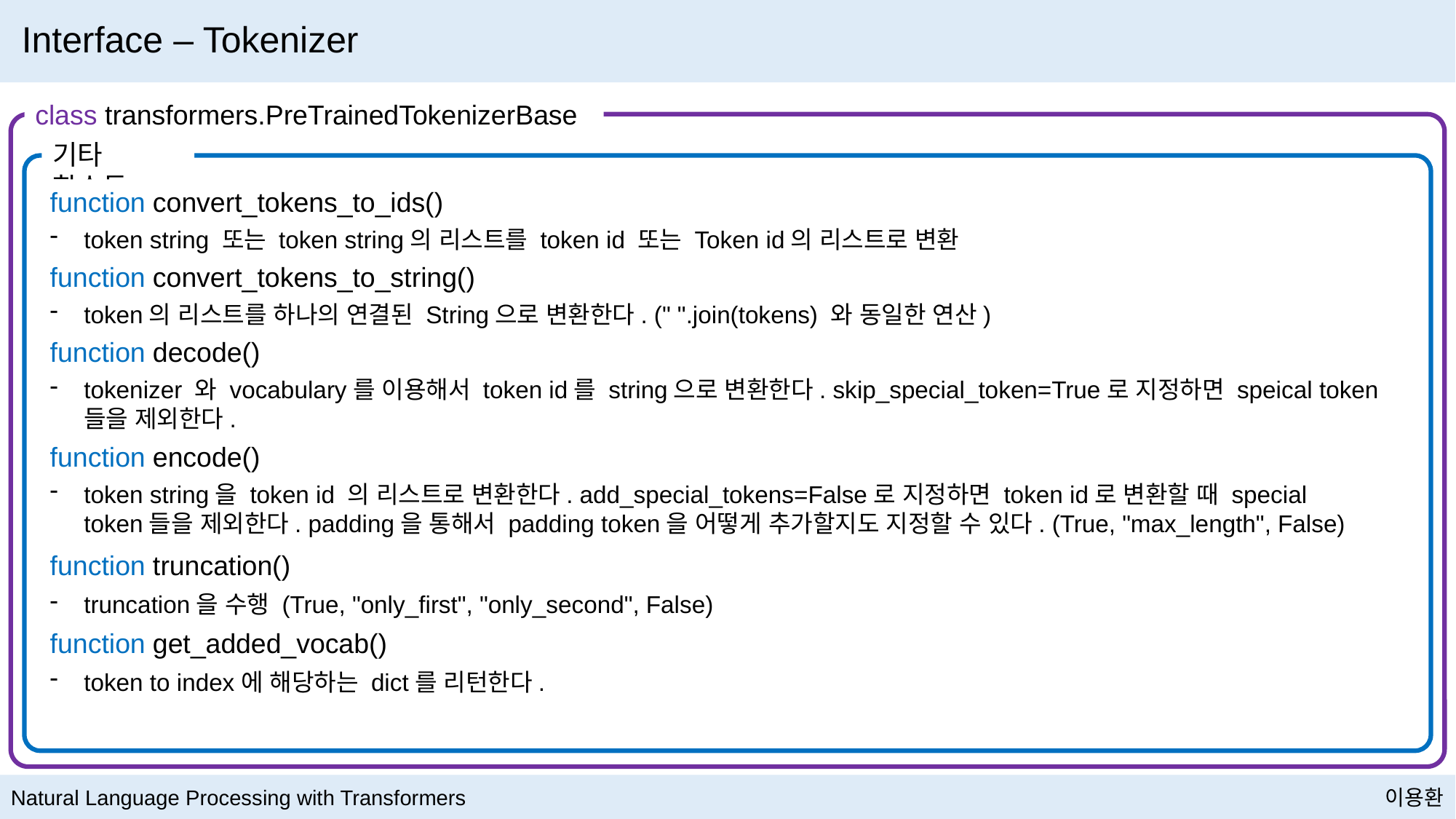

# Interface – Tokenizer
class transformers.PreTrainedTokenizerBase

기타 함수들

function convert_tokens_to_ids()
token string 또는 token string의 리스트를 token id 또는 Token id의 리스트로 변환
function convert_tokens_to_string()
token의 리스트를 하나의 연결된 String으로 변환한다. (" ".join(tokens) 와 동일한 연산)
function decode()
tokenizer 와 vocabulary를 이용해서 token id를 string으로 변환한다. skip_special_token=True로 지정하면 speical token들을 제외한다.
function encode()
token string을 token id 의 리스트로 변환한다. add_special_tokens=False로 지정하면 token id로 변환할 때 special token들을 제외한다. padding을 통해서 padding token을 어떻게 추가할지도 지정할 수 있다. (True, "max_length", False)
function truncation()
truncation을 수행 (True, "only_first", "only_second", False)
function get_added_vocab()
token to index에 해당하는 dict를 리턴한다.